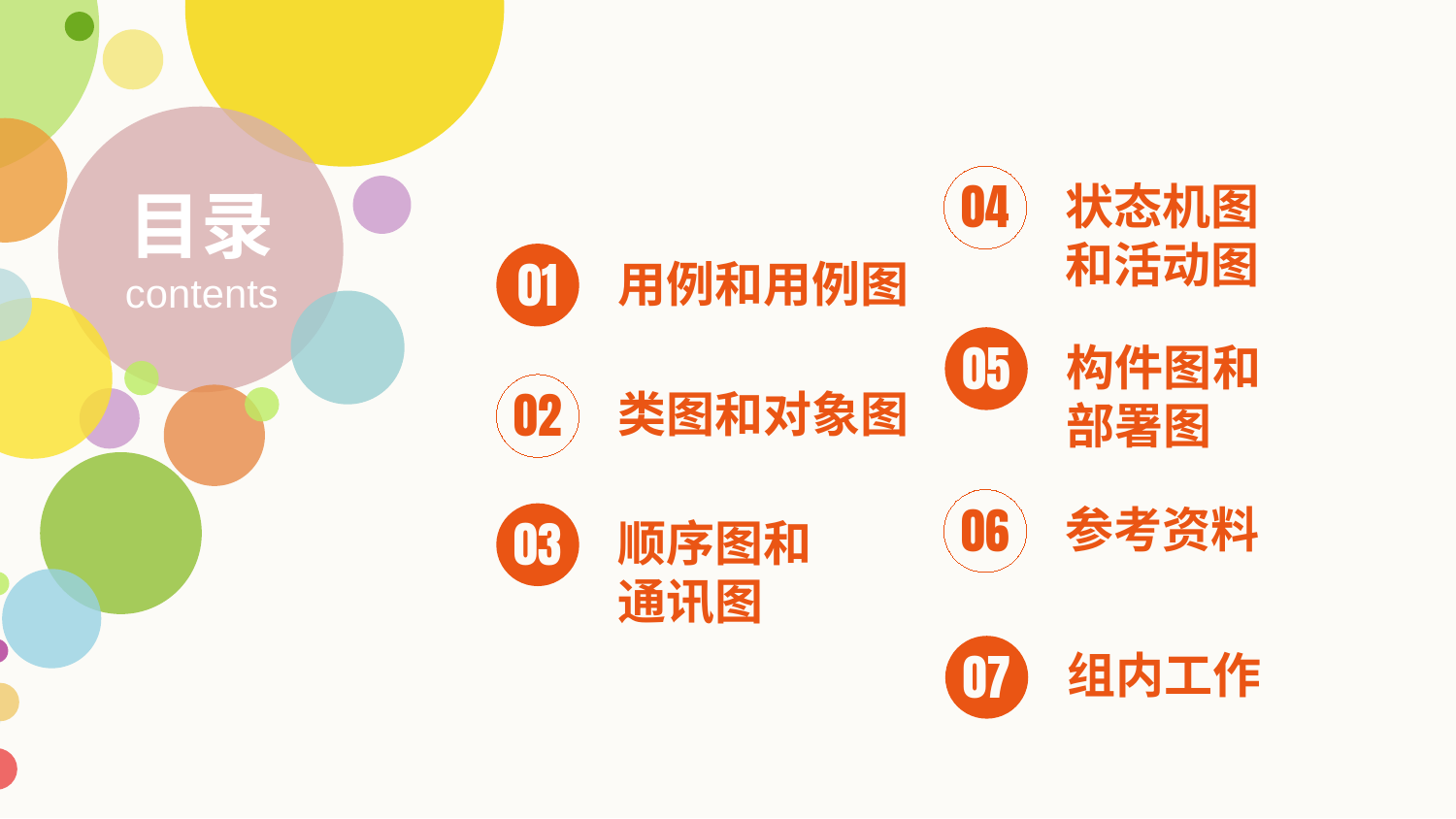

状态机图
和活动图

04
目录
contents

用例和用例图
01

构件图和
部署图
05

类图和对象图

02

参考资料
06

顺序图和
通讯图
03

组内工作
07